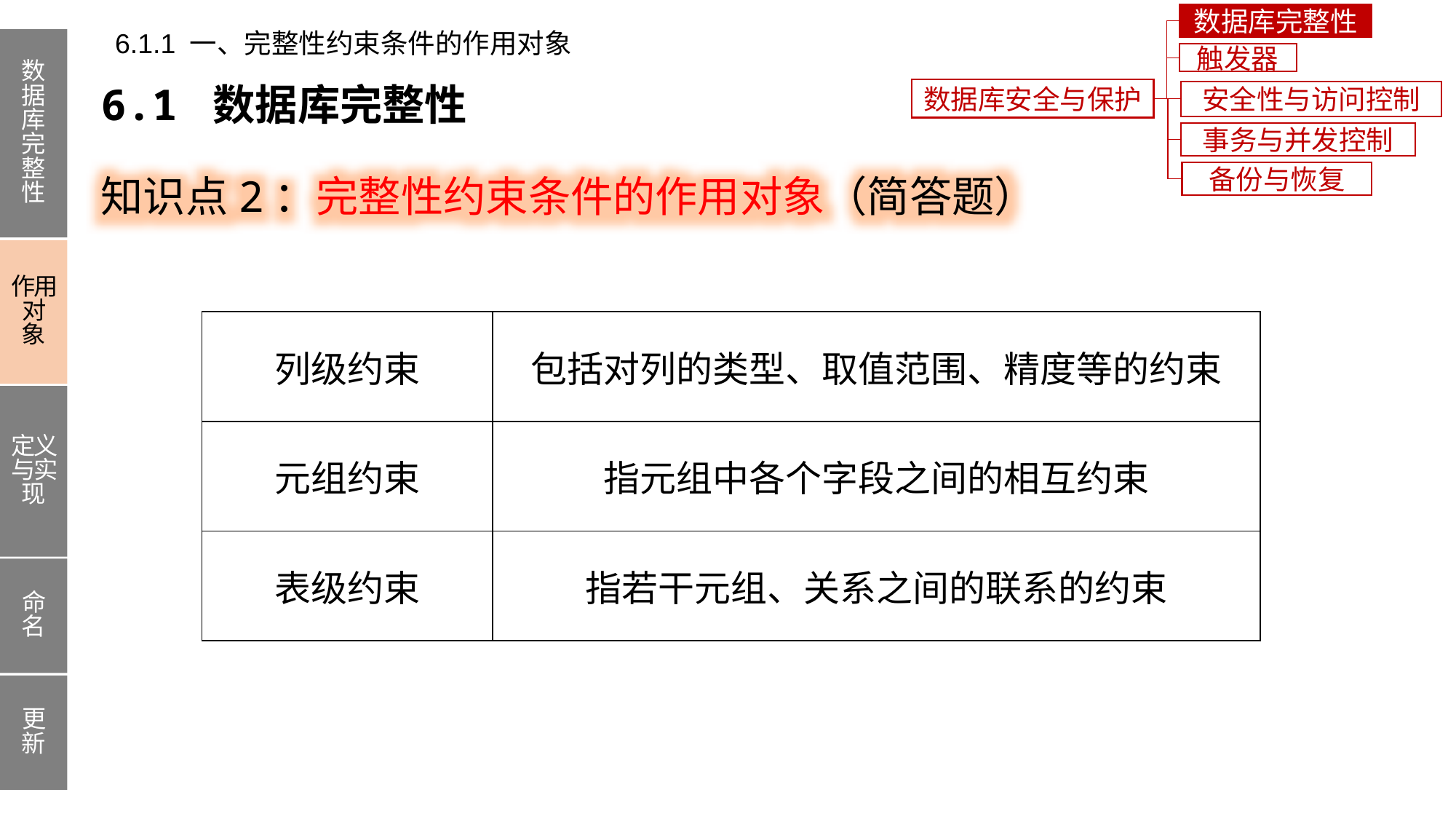

数据库完整性
6.1.1 一、完整性约束条件的作用对象
数据库完整性
作用对象
定义与实现
命名
更新
触发器
6.1 数据库完整性
数据库安全与保护
安全性与访问控制
事务与并发控制
知识点2：完整性约束条件的作用对象（简答题）
备份与恢复
| 列级约束 | 包括对列的类型、取值范围、精度等的约束 |
| --- | --- |
| 元组约束 | 指元组中各个字段之间的相互约束 |
| 表级约束 | 指若干元组、关系之间的联系的约束 |